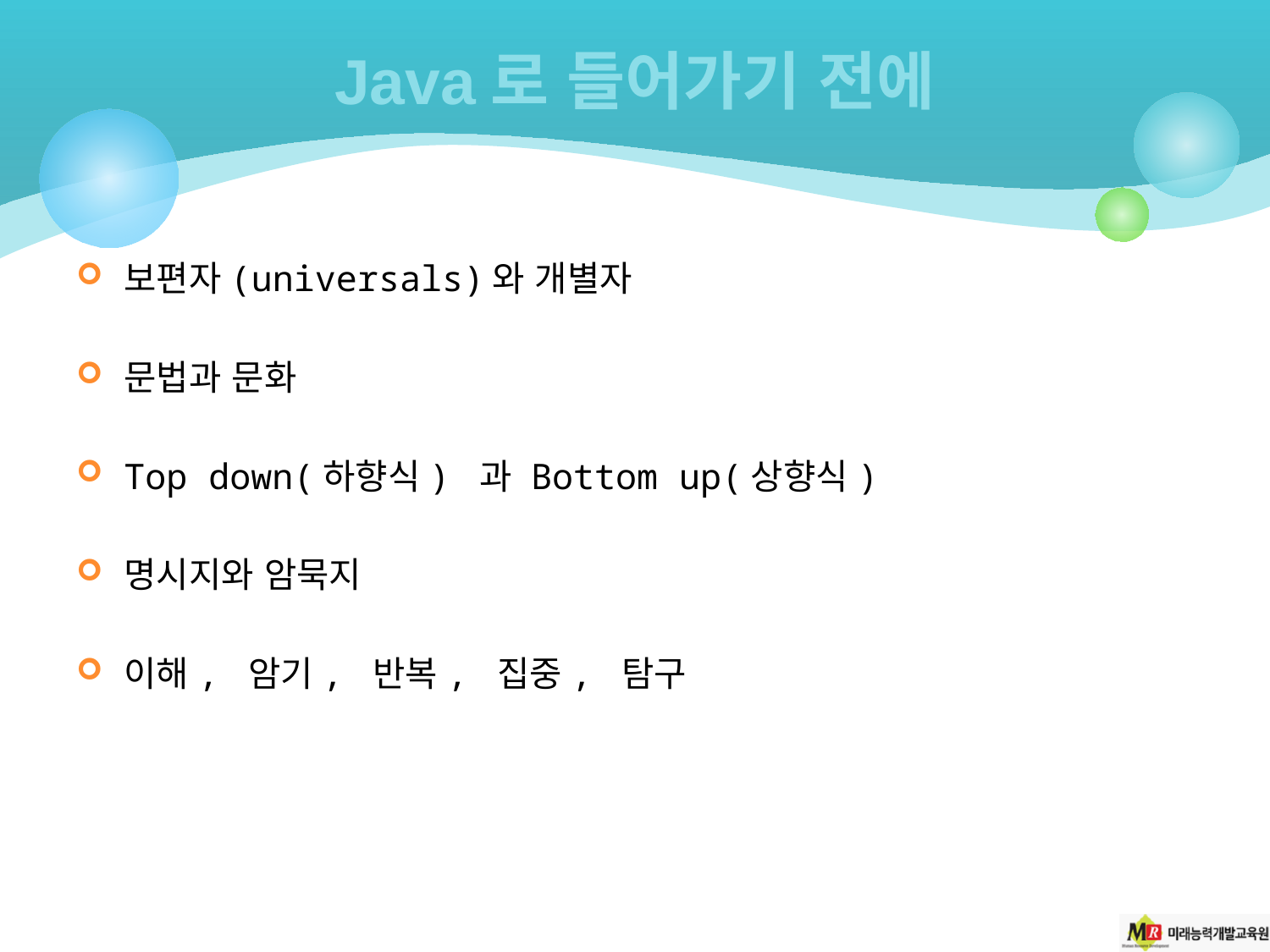

# Java로 들어가기 전에
보편자(universals)와 개별자

문법과 문화

Top down(하향식) 과 Bottom up(상향식)

명시지와 암묵지

이해, 암기, 반복, 집중, 탐구